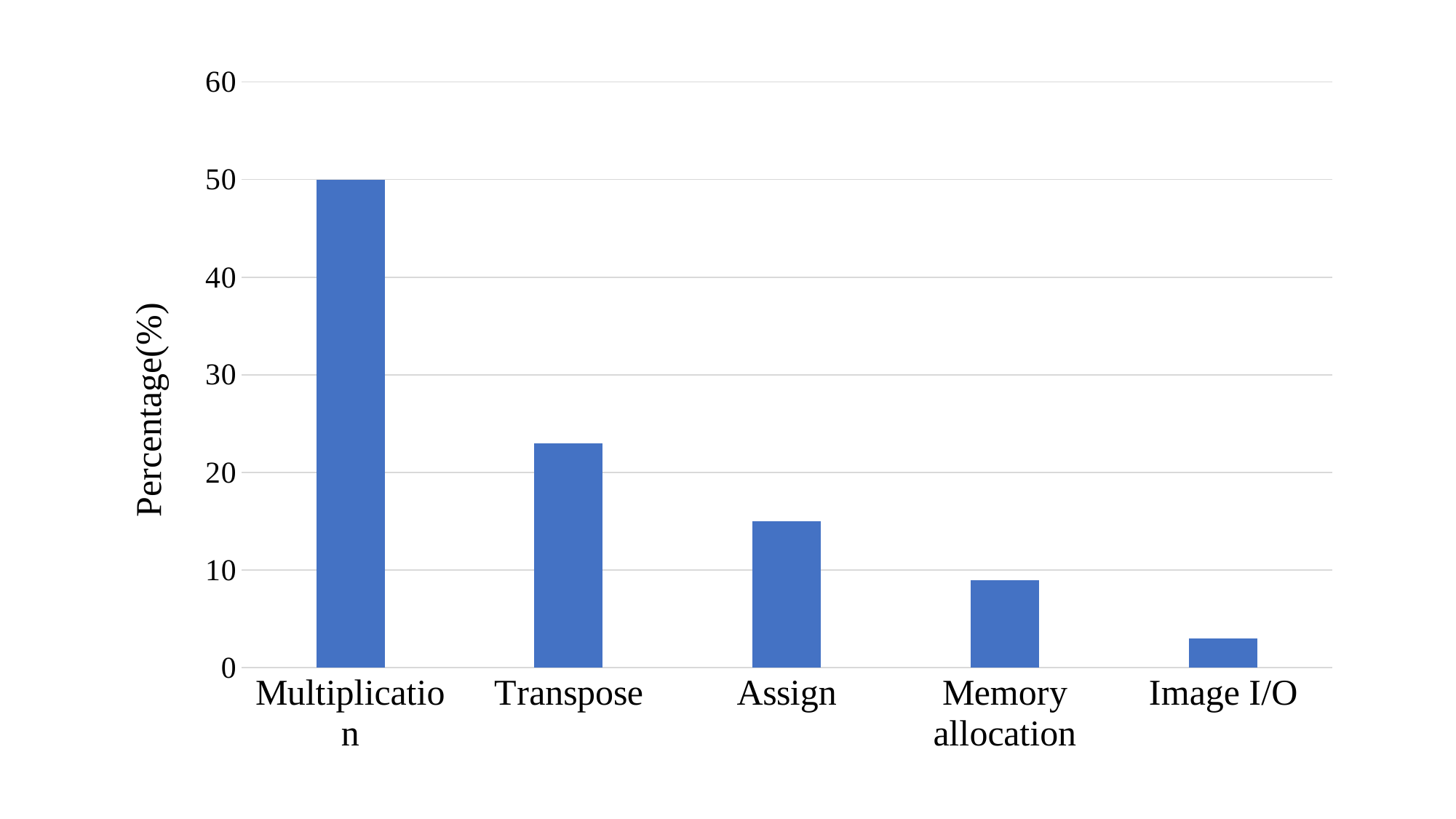

### Chart

| Category | 數列 1 |
|---|---|
| Multiplication | 50.0 |
| Transpose | 23.0 |
| Assign | 15.0 |
| Memory allocation | 9.0 |
| Image I/O | 3.0 |